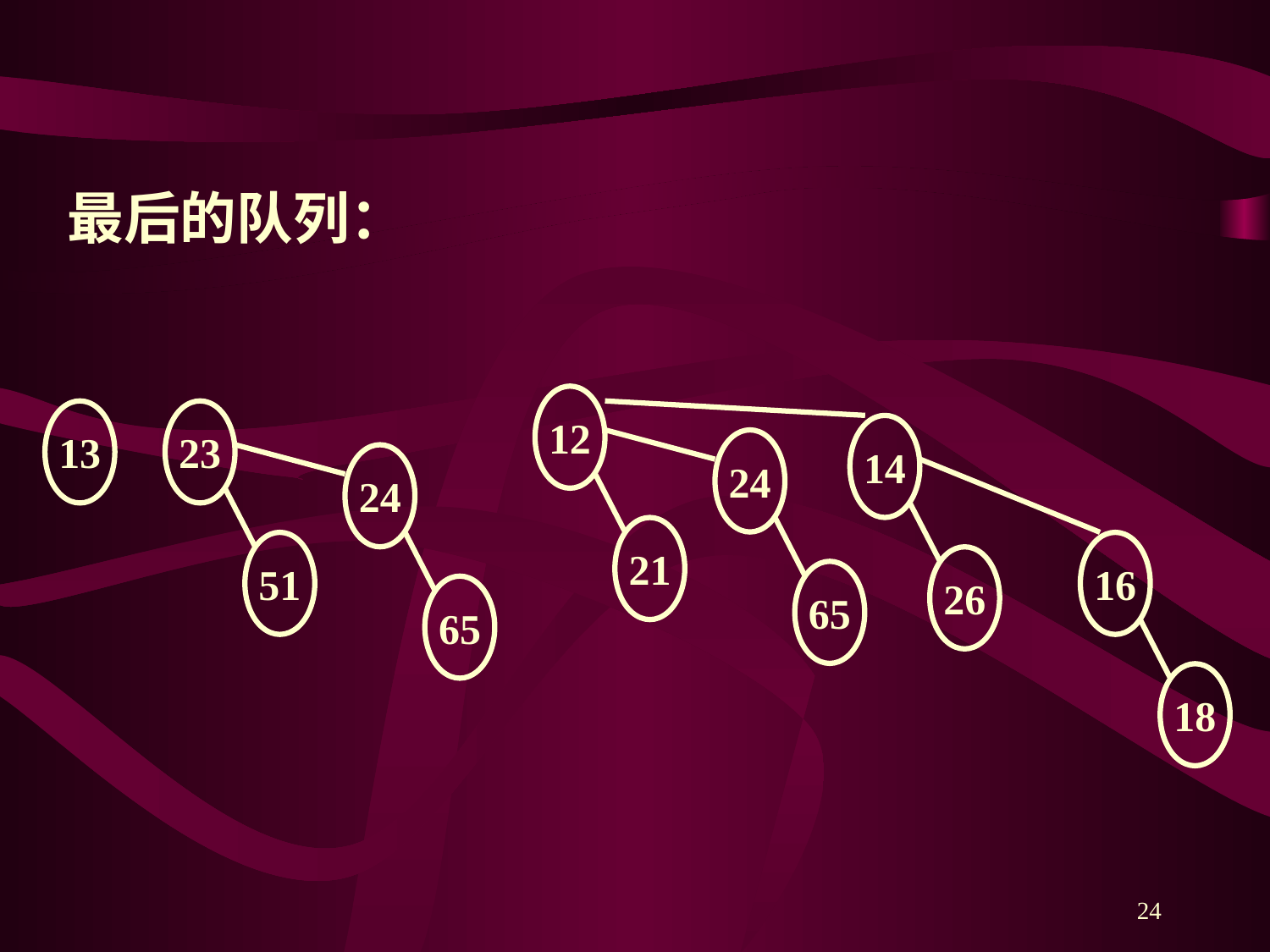

最后的队列：
12
13
23

14

24

24

21

51

16
26
65
65

18
24